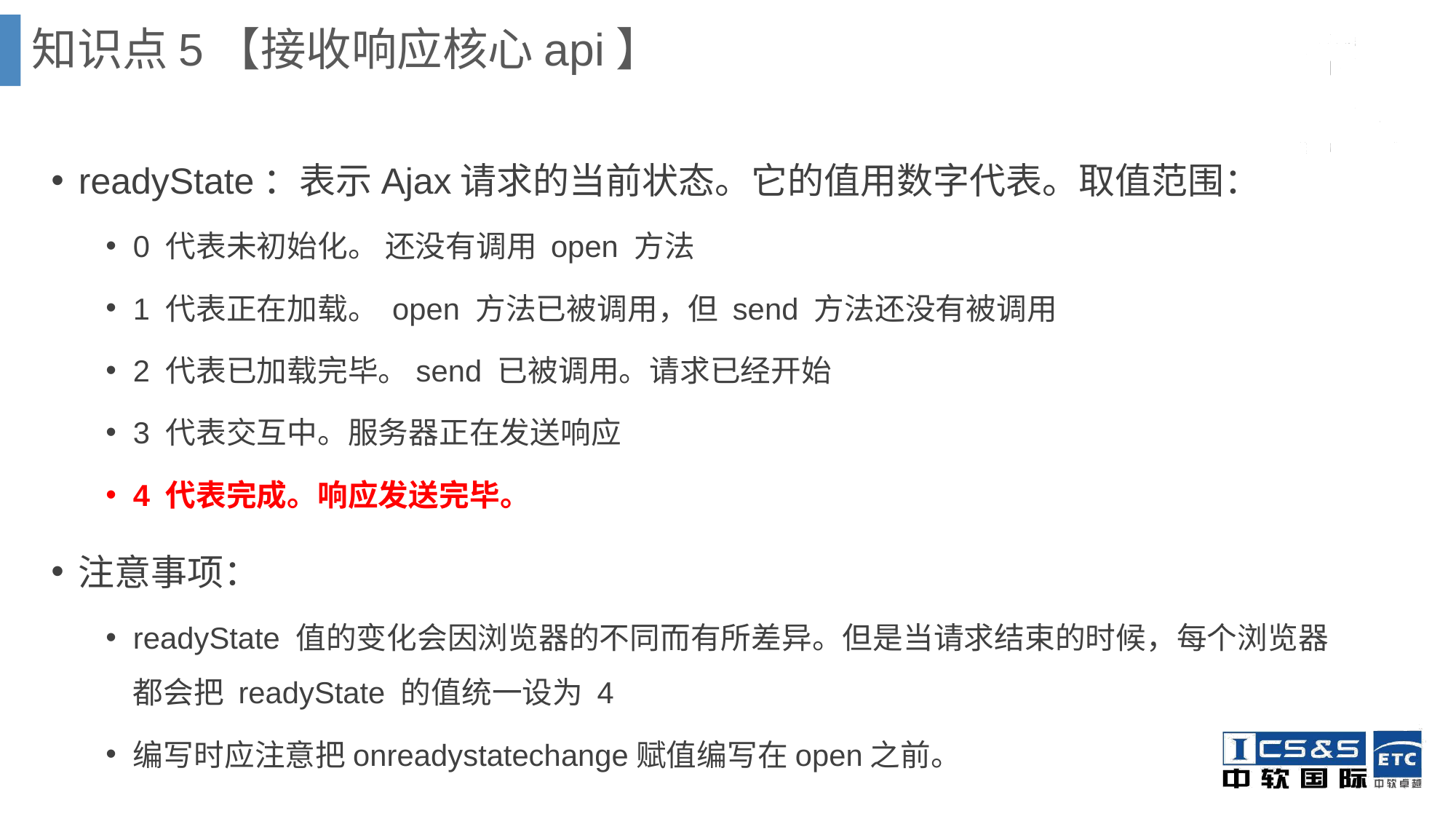

知识点5【接收响应核心api】
readyState：表示Ajax请求的当前状态。它的值用数字代表。取值范围：
0 代表未初始化。 还没有调用 open 方法
1 代表正在加载。 open 方法已被调用，但 send 方法还没有被调用
2 代表已加载完毕。send 已被调用。请求已经开始
3 代表交互中。服务器正在发送响应
4 代表完成。响应发送完毕。
注意事项：
readyState 值的变化会因浏览器的不同而有所差异。但是当请求结束的时候，每个浏览器都会把 readyState 的值统一设为 4
编写时应注意把onreadystatechange赋值编写在open之前。